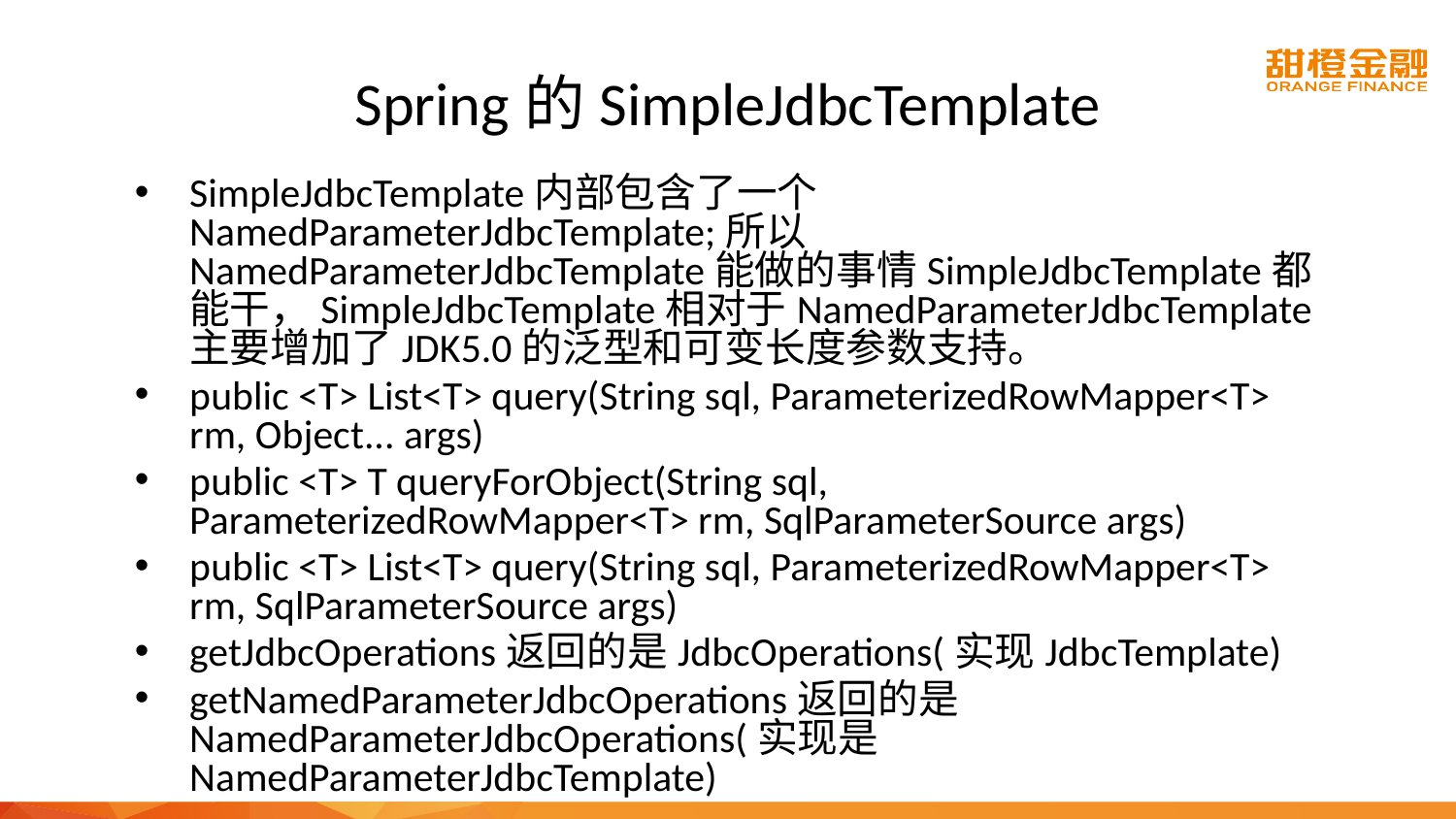

# Spring的SimpleJdbcTemplate
SimpleJdbcTemplate内部包含了一个NamedParameterJdbcTemplate;所以NamedParameterJdbcTemplate能做的事情SimpleJdbcTemplate都能干，SimpleJdbcTemplate相对于NamedParameterJdbcTemplate主要增加了JDK5.0的泛型和可变长度参数支持。
public <T> List<T> query(String sql, ParameterizedRowMapper<T> rm, Object... args)
public <T> T queryForObject(String sql, ParameterizedRowMapper<T> rm, SqlParameterSource args)
public <T> List<T> query(String sql, ParameterizedRowMapper<T> rm, SqlParameterSource args)
getJdbcOperations返回的是JdbcOperations(实现JdbcTemplate)
getNamedParameterJdbcOperations返回的是NamedParameterJdbcOperations(实现是NamedParameterJdbcTemplate)